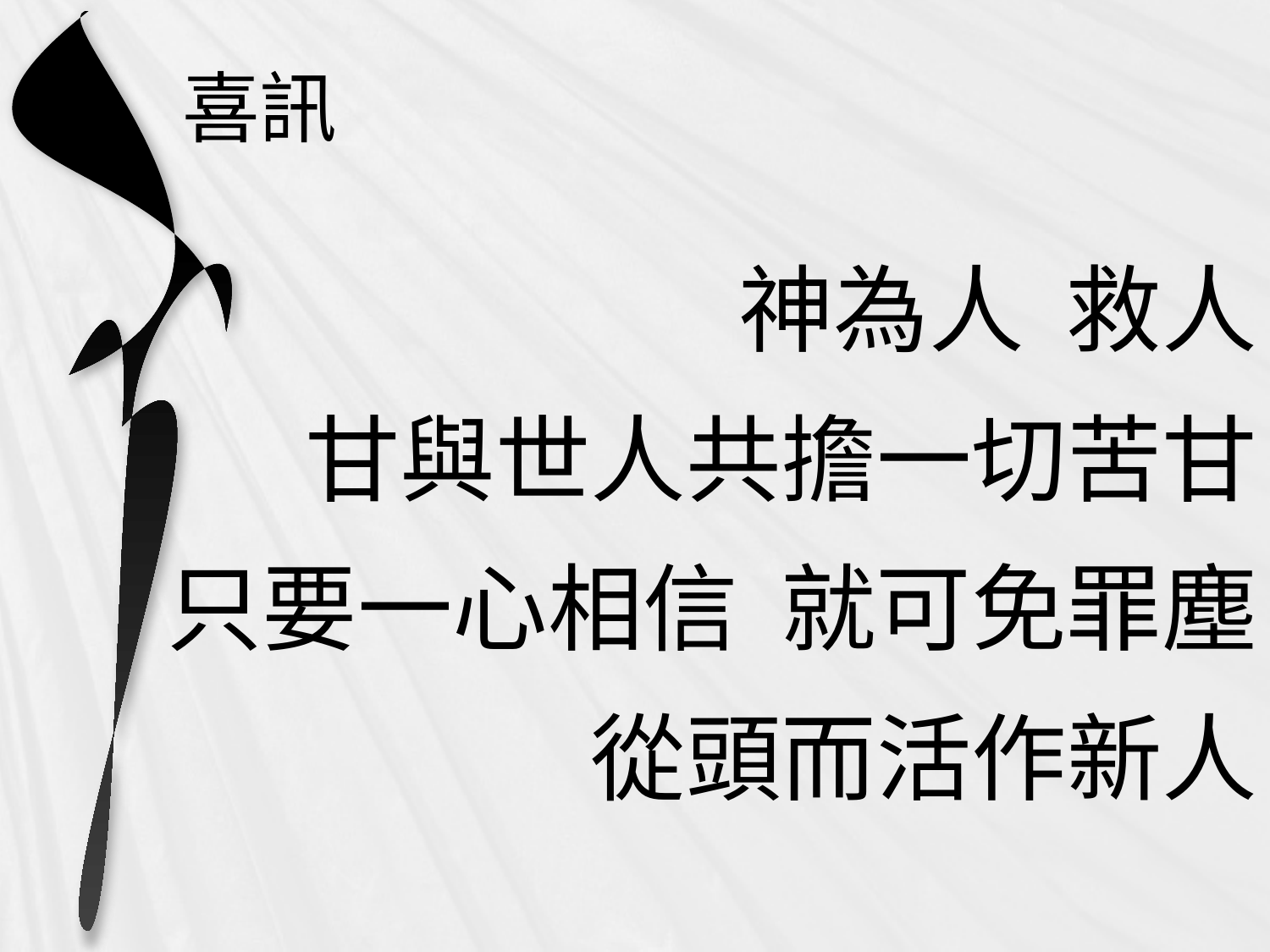

# 喜訊
神為人  救人
甘與世人共擔一切苦甘
只要一心相信  就可免罪塵
從頭而活作新人